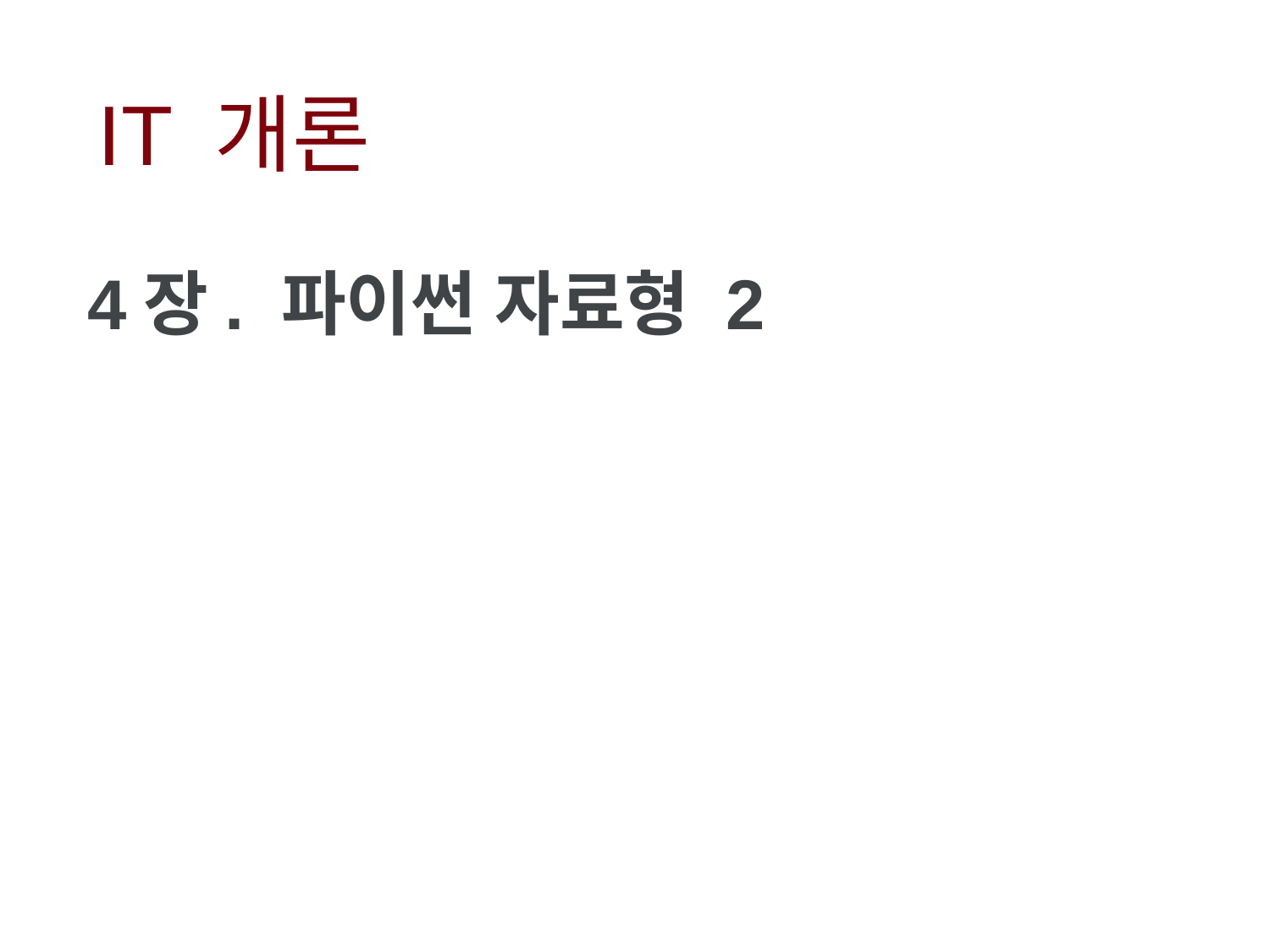

# IT 개론
4장. 파이썬 자료형 2